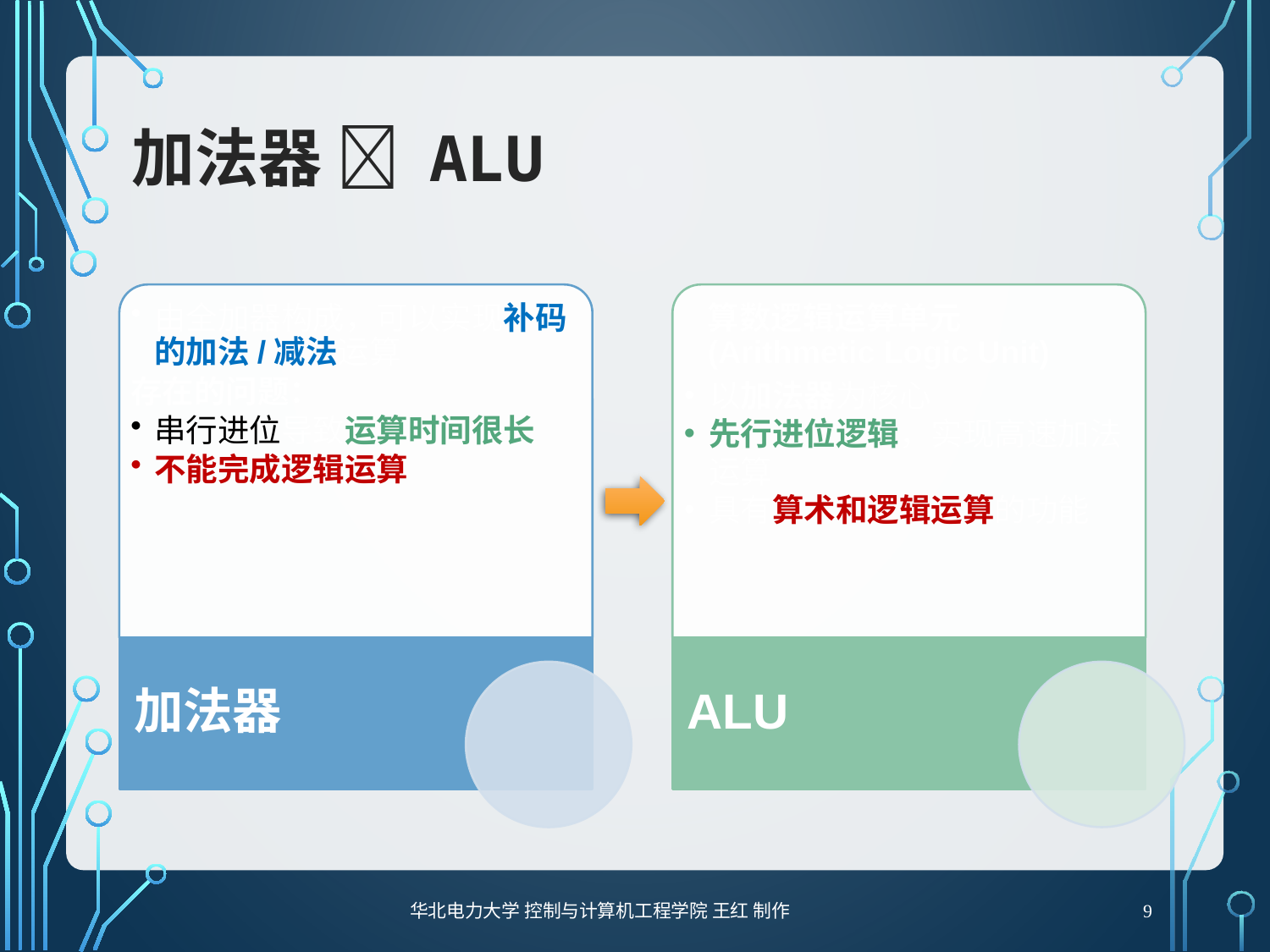

# 加法器 ⇒ ALU
由全加器构成，可以实现补码的加法/减法运算
存在的问题：
串行进位导致运算时间很长
不能完成逻辑运算
加法器
算数逻辑运算单元(Arithmetic Logic Unit)
以加法器为核心
先行进位逻辑，实现高速加法运算
具有算术和逻辑运算的功能

ALU

9
华北电力大学 控制与计算机工程学院 王红 制作